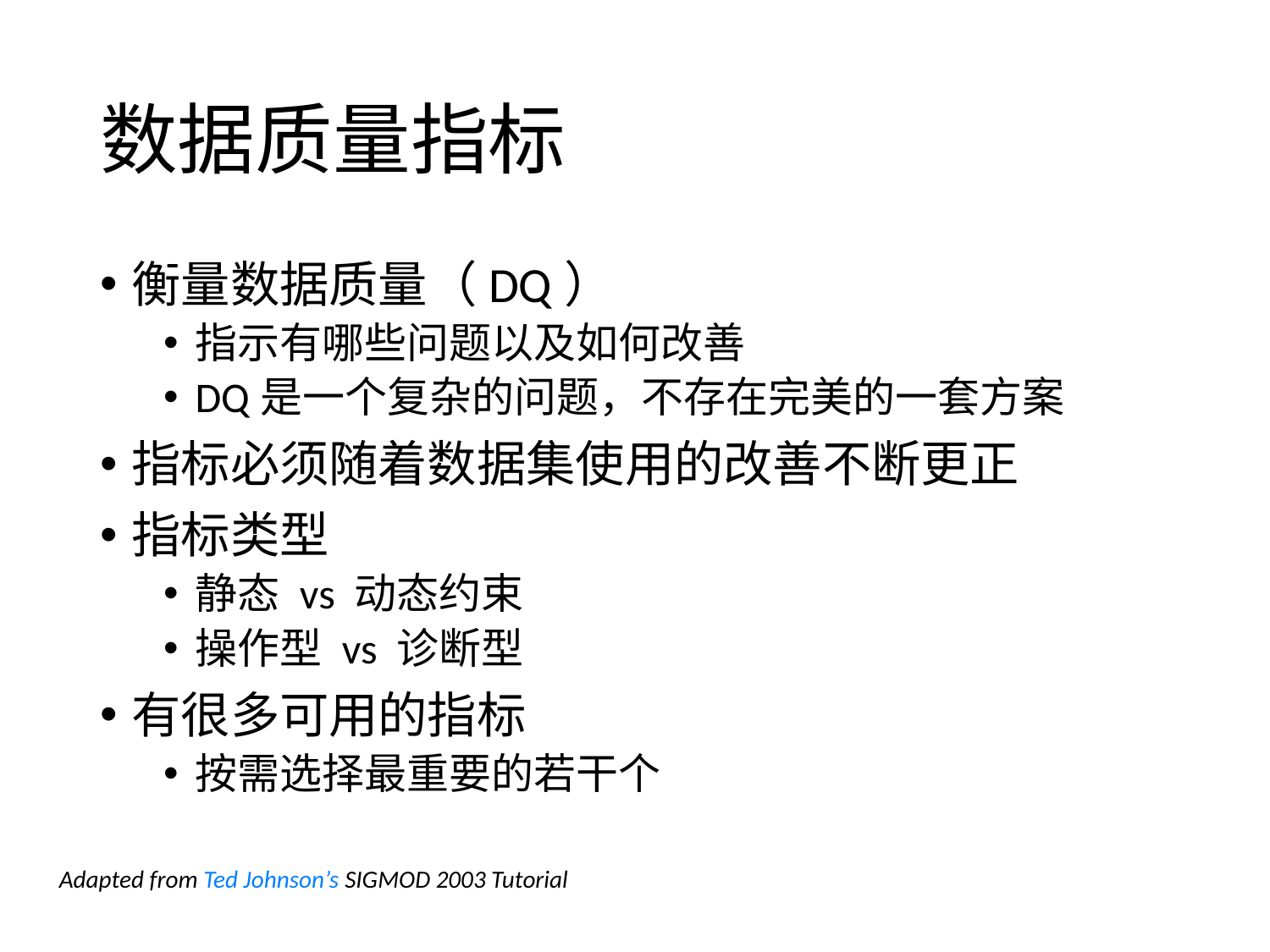

# 数据质量指标
衡量数据质量（DQ）
指示有哪些问题以及如何改善
DQ是一个复杂的问题，不存在完美的一套方案
指标必须随着数据集使用的改善不断更正
指标类型
静态 vs 动态约束
操作型 vs 诊断型
有很多可用的指标
按需选择最重要的若干个
Adapted from Ted Johnson’s SIGMOD 2003 Tutorial